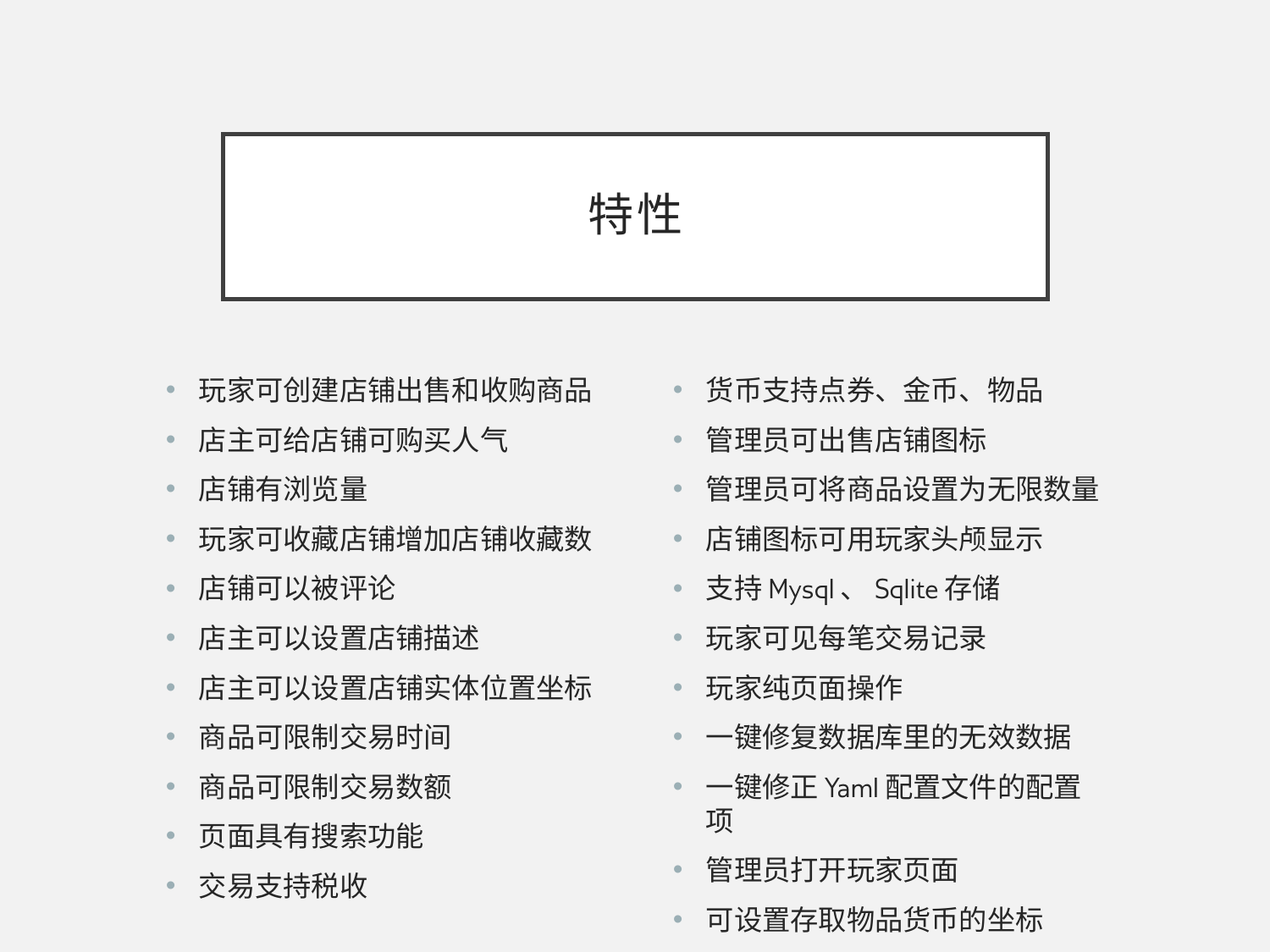

# 特性
货币支持点券、金币、物品
管理员可出售店铺图标
管理员可将商品设置为无限数量
店铺图标可用玩家头颅显示
支持Mysql、Sqlite存储
玩家可见每笔交易记录
玩家纯页面操作
一键修复数据库里的无效数据
一键修正Yaml配置文件的配置项
管理员打开玩家页面
可设置存取物品货币的坐标
玩家可创建店铺出售和收购商品
店主可给店铺可购买人气
店铺有浏览量
玩家可收藏店铺增加店铺收藏数
店铺可以被评论
店主可以设置店铺描述
店主可以设置店铺实体位置坐标
商品可限制交易时间
商品可限制交易数额
页面具有搜索功能
交易支持税收